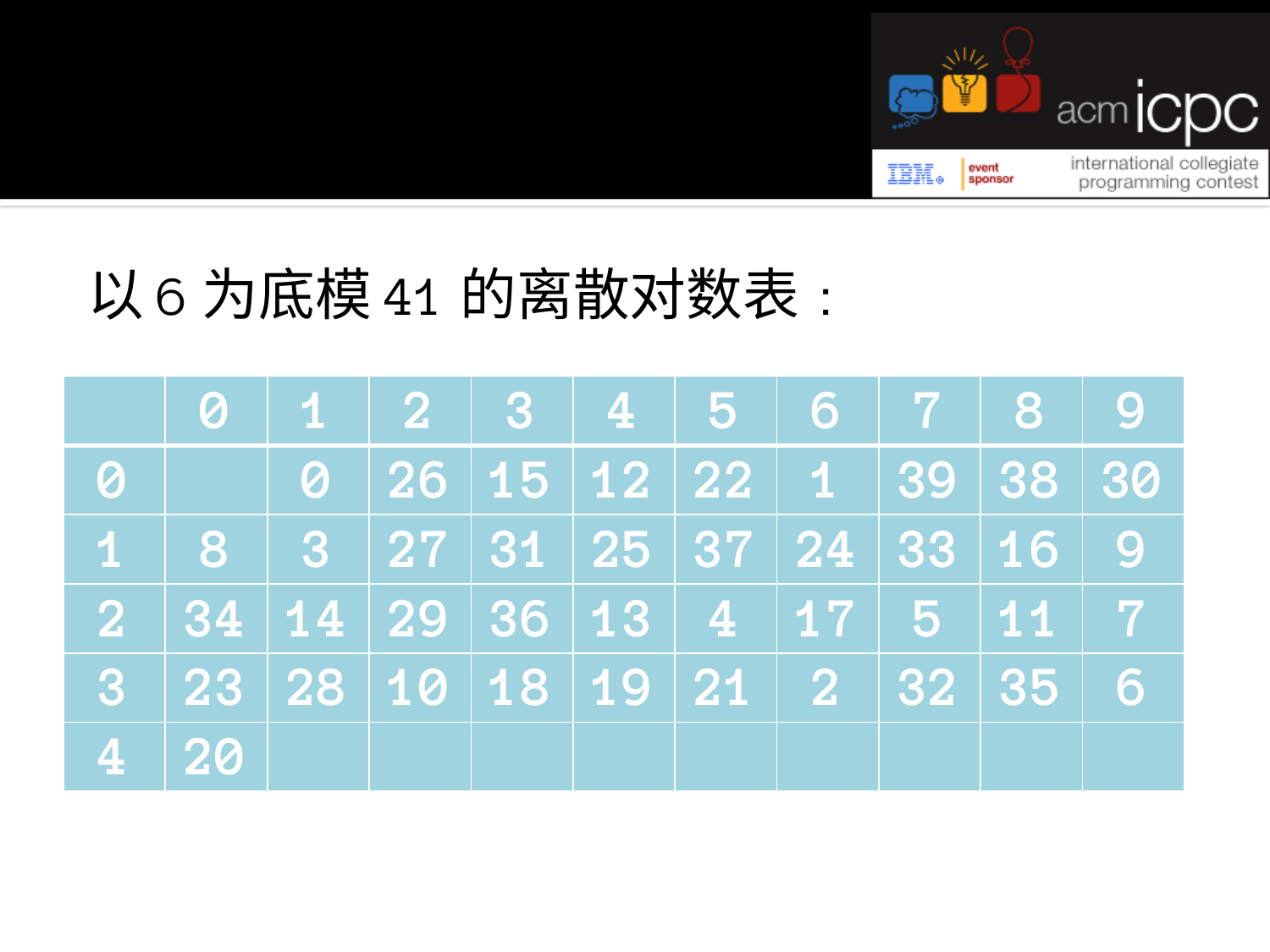

#
以6为底模41的离散对数表:

|  | 0 | 1 | 2 | 3 | 4 | 5 | 6 | 7 | 8 | 9 |
| --- | --- | --- | --- | --- | --- | --- | --- | --- | --- | --- |
| 0 |  | 0 | 26 | 15 | 12 | 22 | 1 | 39 | 38 | 30 |
| 1 | 8 | 3 | 27 | 31 | 25 | 37 | 24 | 33 | 16 | 9 |
| 2 | 34 | 14 | 29 | 36 | 13 | 4 | 17 | 5 | 11 | 7 |
| 3 | 23 | 28 | 10 | 18 | 19 | 21 | 2 | 32 | 35 | 6 |
| 4 | 20 |  |  |  |  |  |  |  |  |  |